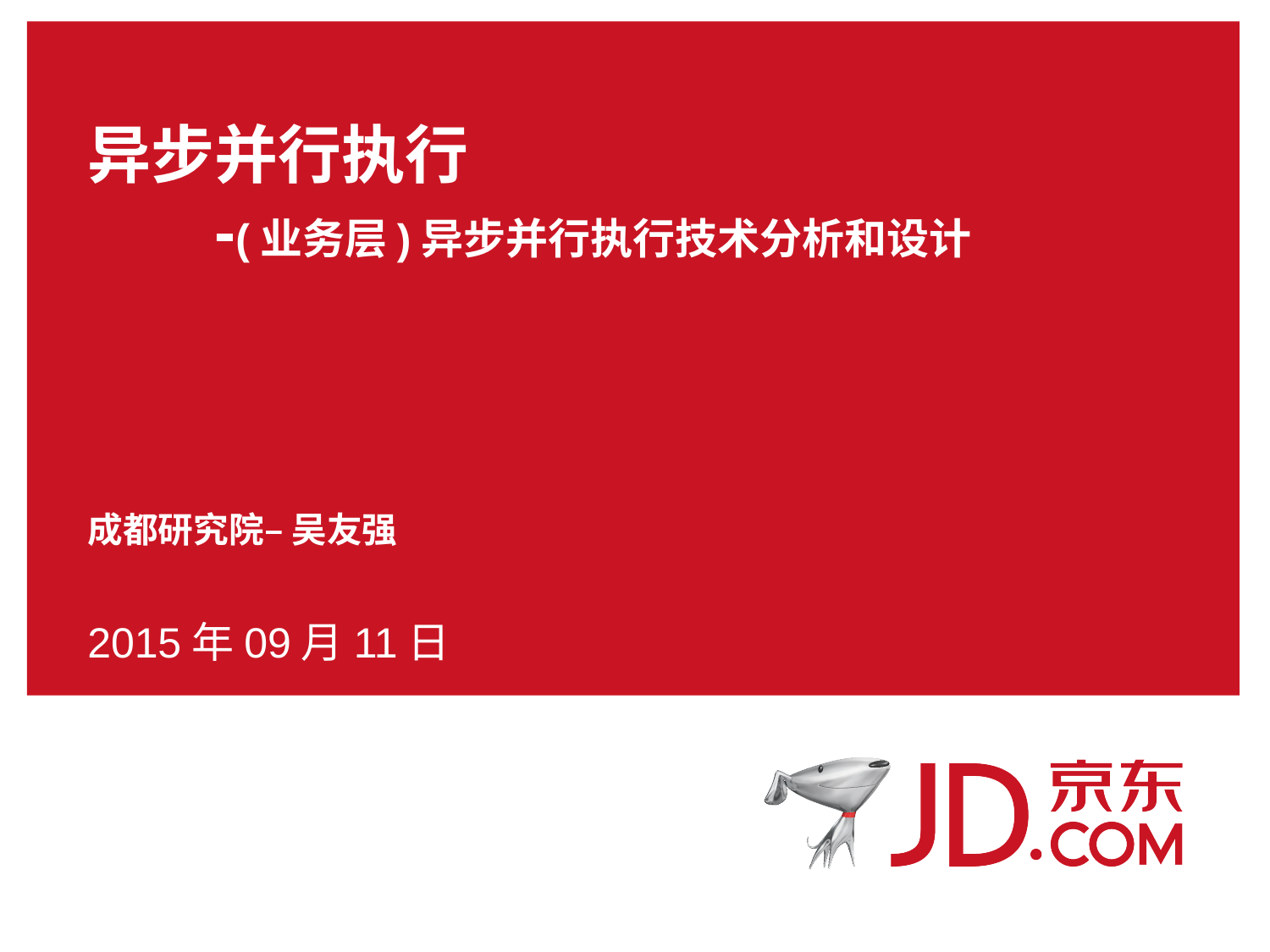

# 异步并行执行 -(业务层)异步并行执行技术分析和设计
成都研究院– 吴友强
2015年09月11日